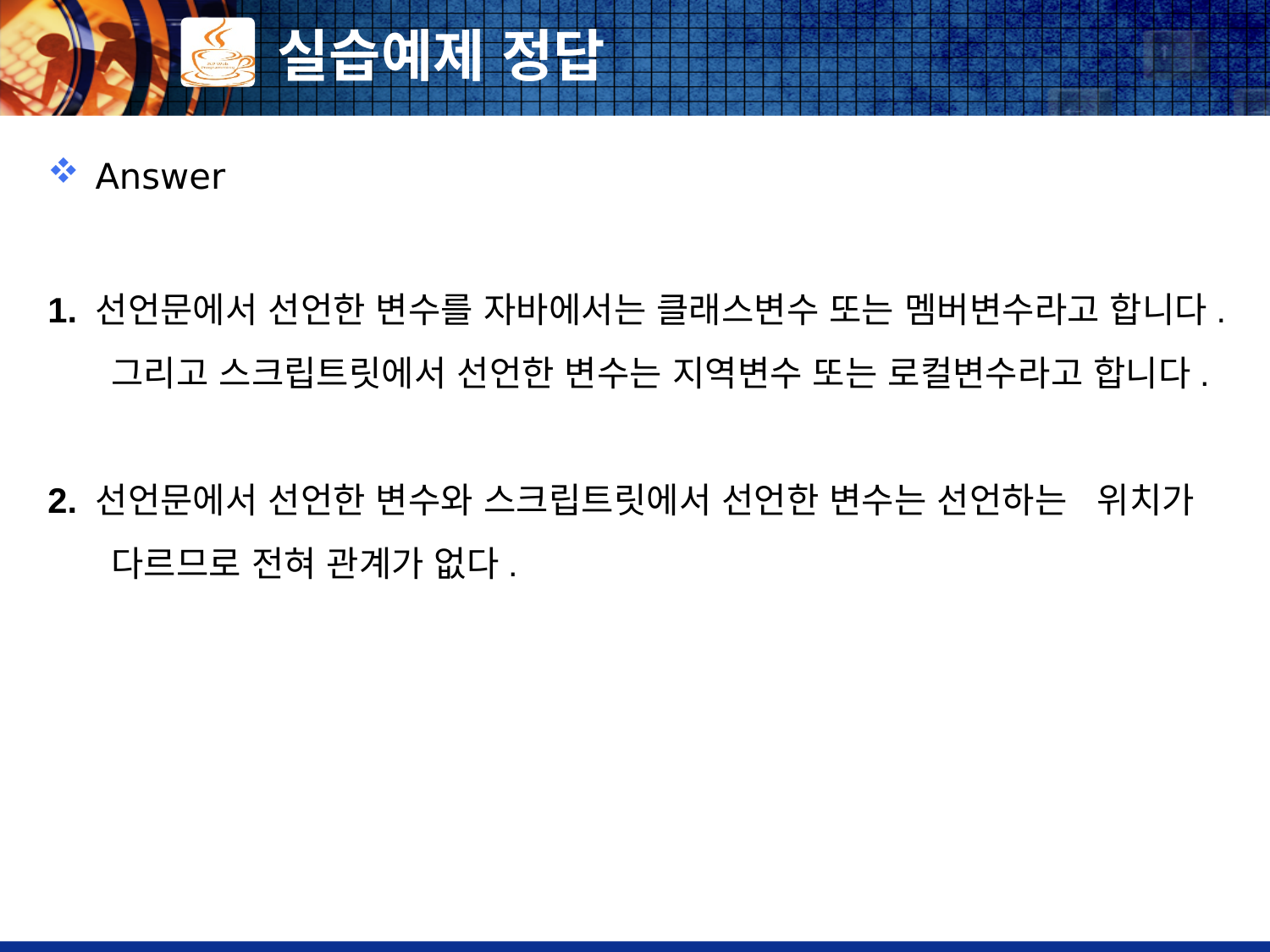

# 실습예제 정답
Answer

1. 선언문에서 선언한 변수를 자바에서는 클래스변수 또는 멤버변수라고 합니다. 그리고 스크립트릿에서 선언한 변수는 지역변수 또는 로컬변수라고 합니다.

2. 선언문에서 선언한 변수와 스크립트릿에서 선언한 변수는 선언하는   위치가 다르므로 전혀 관계가 없다.